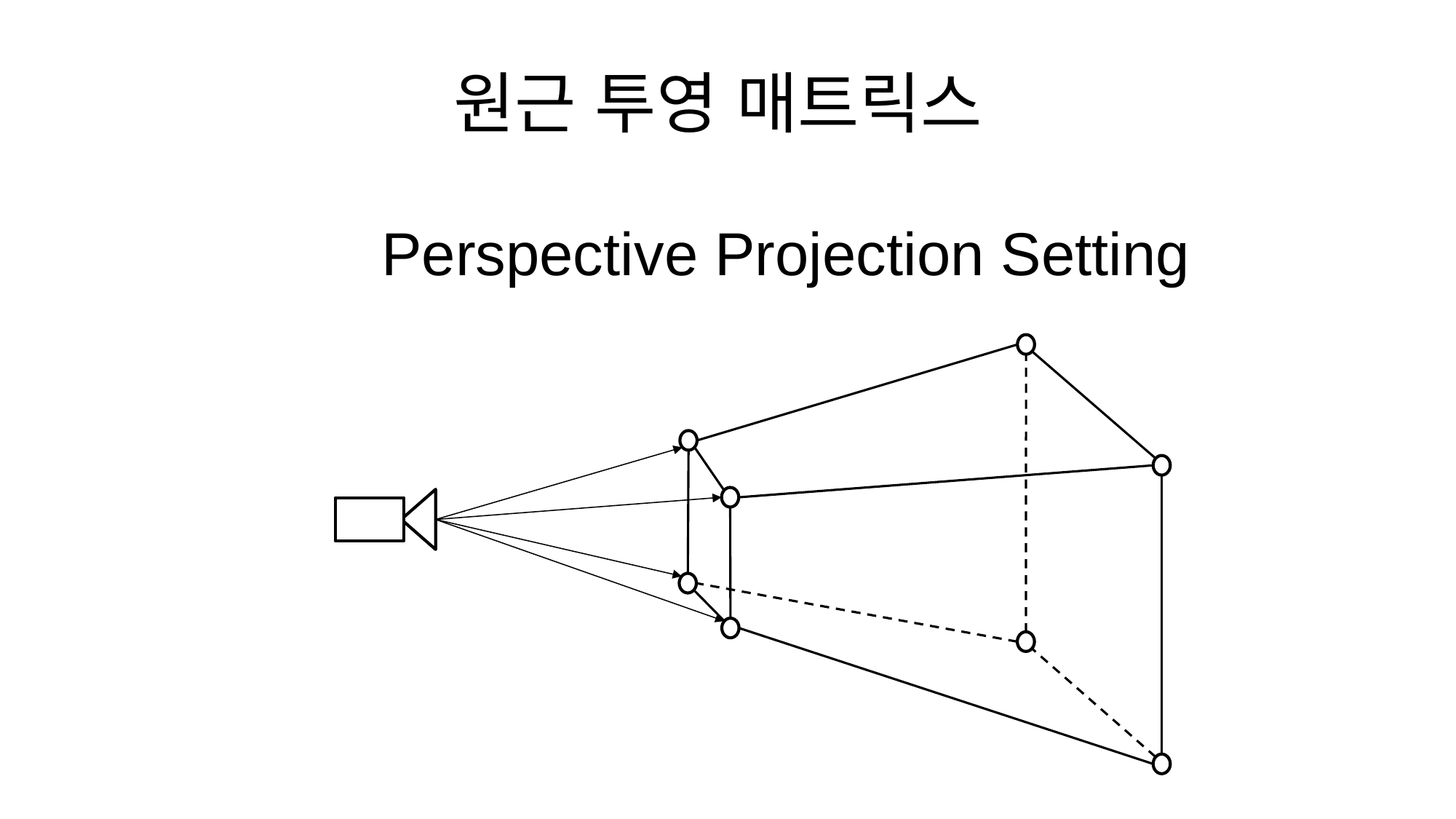

# 원근 투영 매트릭스
Perspective Projection Setting